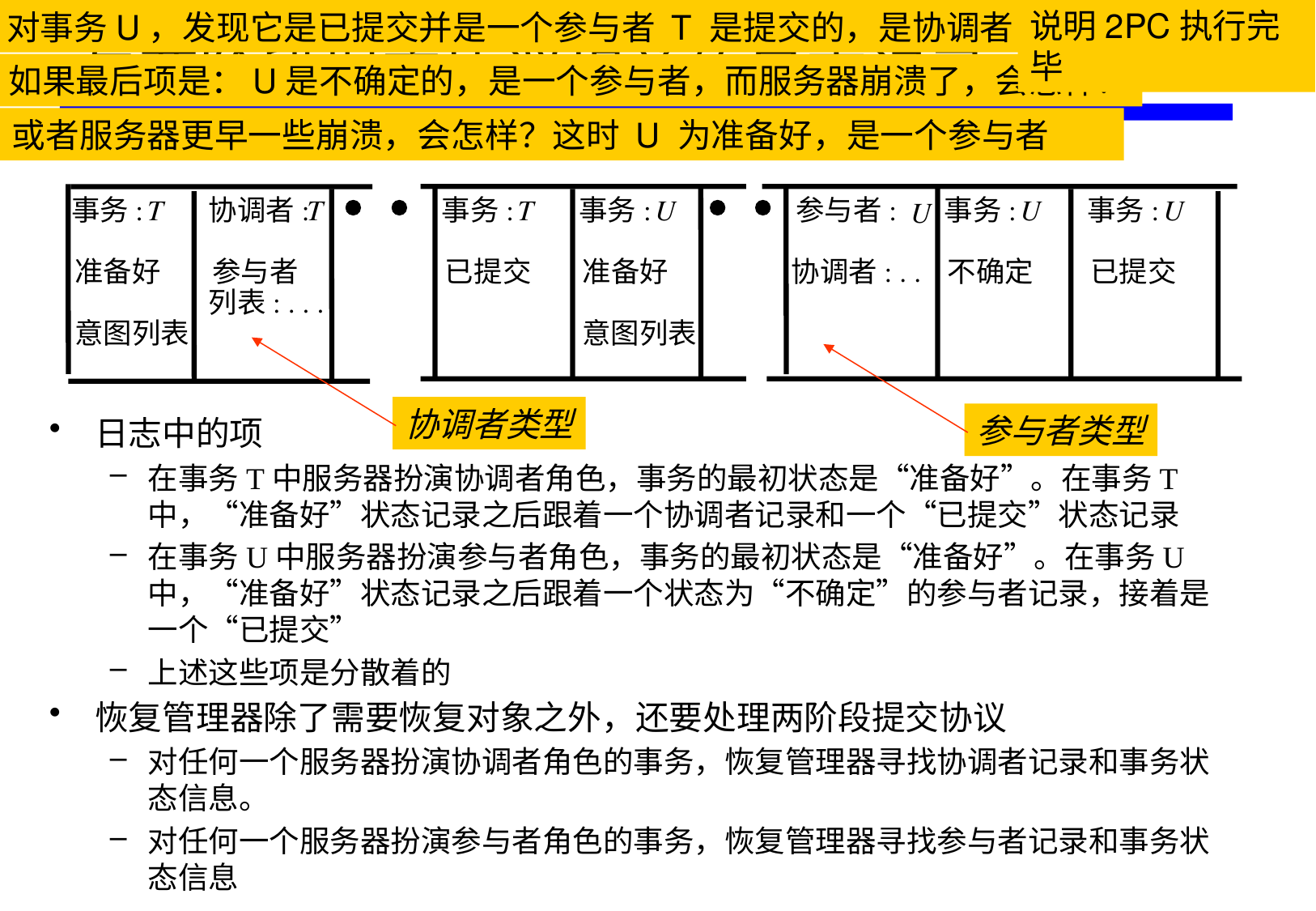

对事务U，发现它是已提交并是一个参与者
# 与两阶段提交协议相关的日志记录
T 是提交的，是协调者
说明2PC执行完毕
如果最后项是：U是不确定的，是一个参与者，而服务器崩溃了，会怎样？
或者服务器更早一些崩溃，会怎样？这时 U 为准备好，是一个参与者

事务:
T
协调者:
T
事务:
T
事务:
U
参与者:
事务:
U
事务:
U
U

准备好
参与者
已提交
准备好
协调者: . .
不确定
已提交
列表: . . .
意图列表
意图列表

协调者类型

参与者类型
日志中的项
在事务T中服务器扮演协调者角色，事务的最初状态是“准备好”。在事务T中，“准备好”状态记录之后跟着一个协调者记录和一个“已提交”状态记录
在事务U中服务器扮演参与者角色，事务的最初状态是“准备好”。在事务U中，“准备好”状态记录之后跟着一个状态为“不确定”的参与者记录，接着是一个“已提交”
上述这些项是分散着的
恢复管理器除了需要恢复对象之外，还要处理两阶段提交协议
对任何一个服务器扮演协调者角色的事务，恢复管理器寻找协调者记录和事务状态信息。
对任何一个服务器扮演参与者角色的事务，恢复管理器寻找参与者记录和事务状态信息